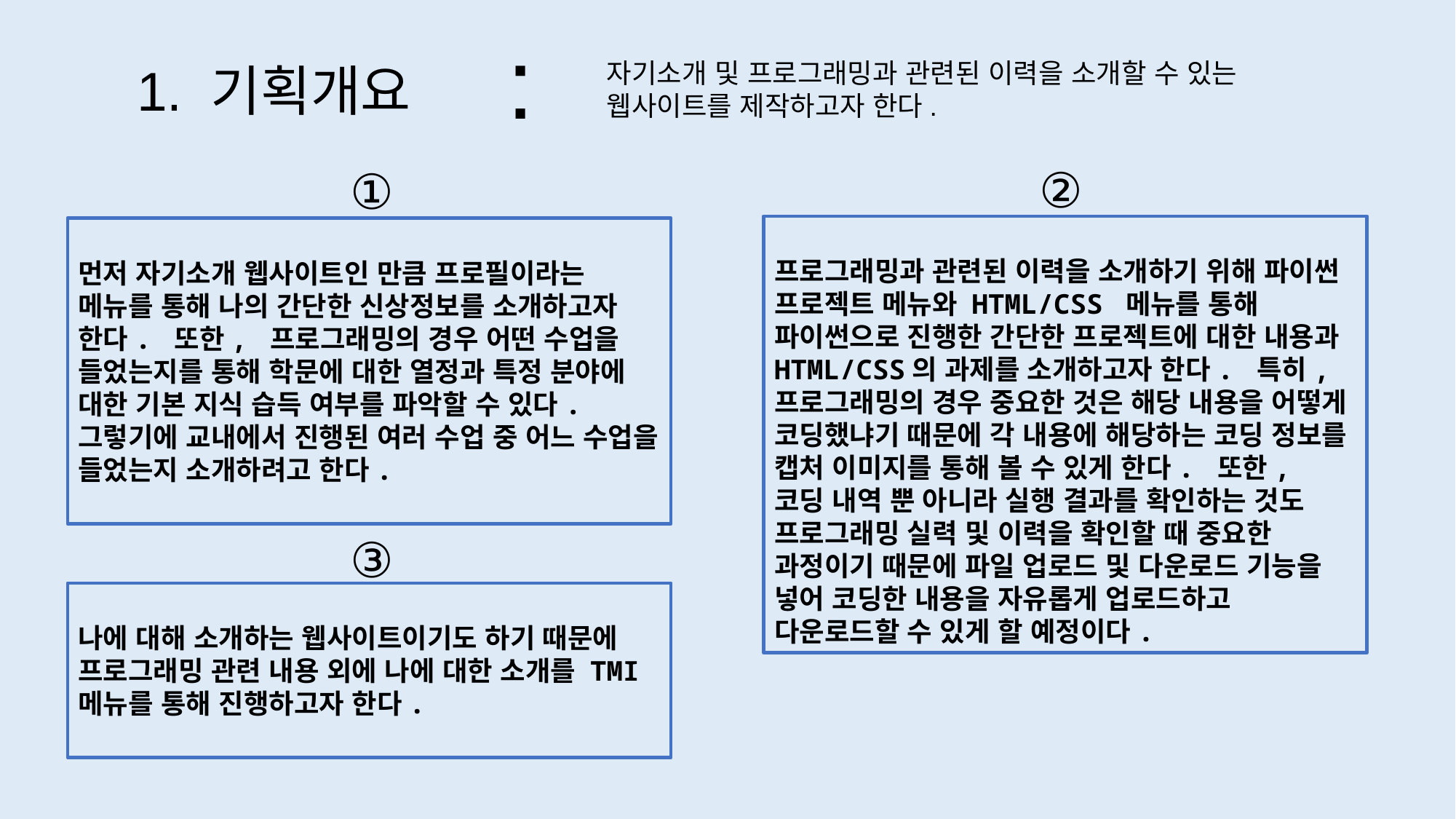

:
1. 기획개요
자기소개 및 프로그래밍과 관련된 이력을 소개할 수 있는 웹사이트를 제작하고자 한다.

②
①

프로그래밍과 관련된 이력을 소개하기 위해 파이썬 프로젝트 메뉴와 HTML/CSS 메뉴를 통해 파이썬으로 진행한 간단한 프로젝트에 대한 내용과 HTML/CSS의 과제를 소개하고자 한다. 특히, 프로그래밍의 경우 중요한 것은 해당 내용을 어떻게 코딩했냐기 때문에 각 내용에 해당하는 코딩 정보를 캡처 이미지를 통해 볼 수 있게 한다. 또한, 코딩 내역 뿐 아니라 실행 결과를 확인하는 것도 프로그래밍 실력 및 이력을 확인할 때 중요한 과정이기 때문에 파일 업로드 및 다운로드 기능을 넣어 코딩한 내용을 자유롭게 업로드하고 다운로드할 수 있게 할 예정이다.

먼저 자기소개 웹사이트인 만큼 프로필이라는 메뉴를 통해 나의 간단한 신상정보를 소개하고자 한다. 또한, 프로그래밍의 경우 어떤 수업을 들었는지를 통해 학문에 대한 열정과 특정 분야에 대한 기본 지식 습득 여부를 파악할 수 있다. 그렇기에 교내에서 진행된 여러 수업 중 어느 수업을 들었는지 소개하려고 한다.

③

나에 대해 소개하는 웹사이트이기도 하기 때문에 프로그래밍 관련 내용 외에 나에 대한 소개를 TMI메뉴를 통해 진행하고자 한다.